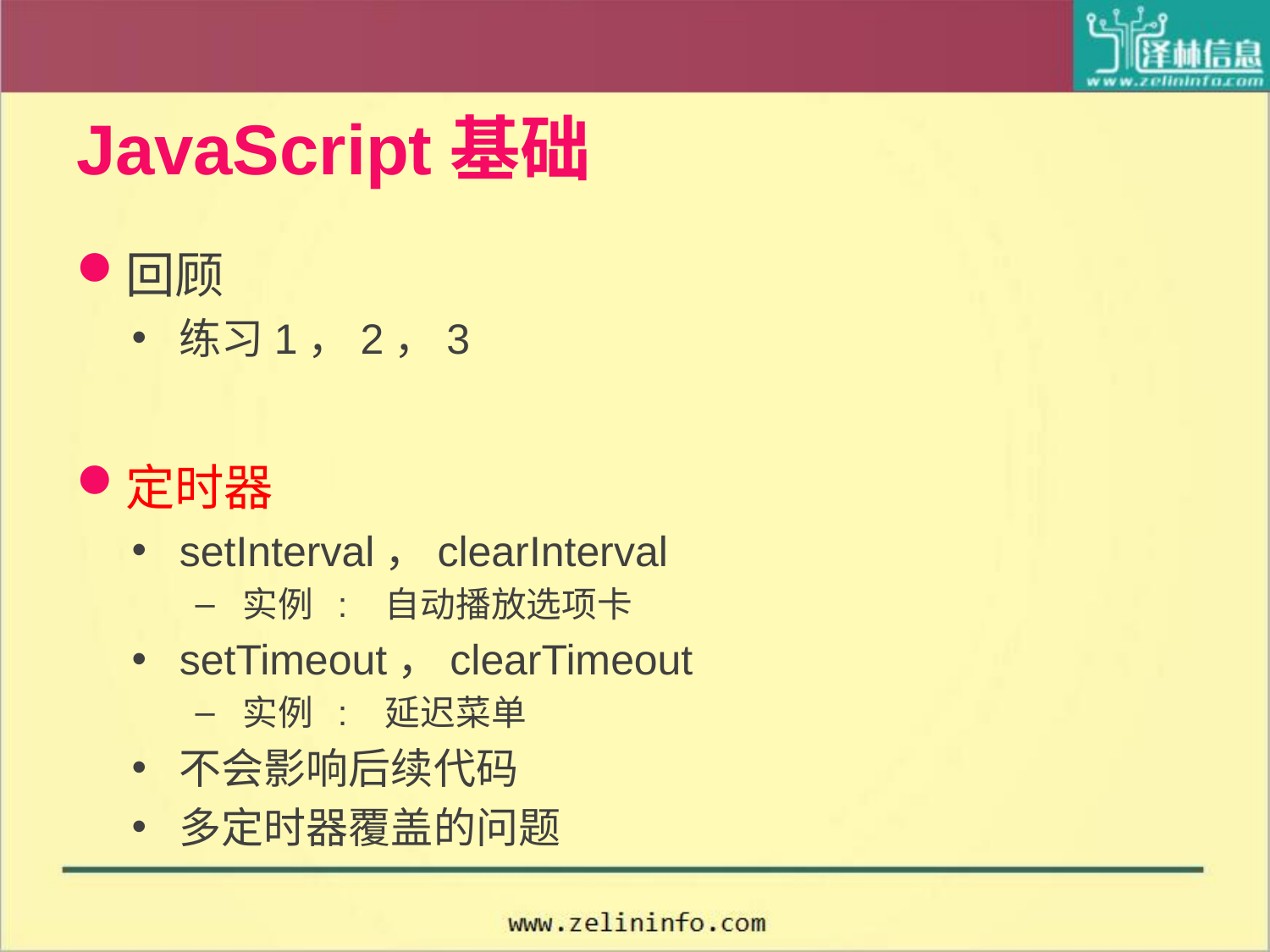

# JavaScript基础
回顾
练习1，2，3

定时器
setInterval，clearInterval
实例  :   自动播放选项卡
setTimeout，clearTimeout
实例  :   延迟菜单
不会影响后续代码
多定时器覆盖的问题